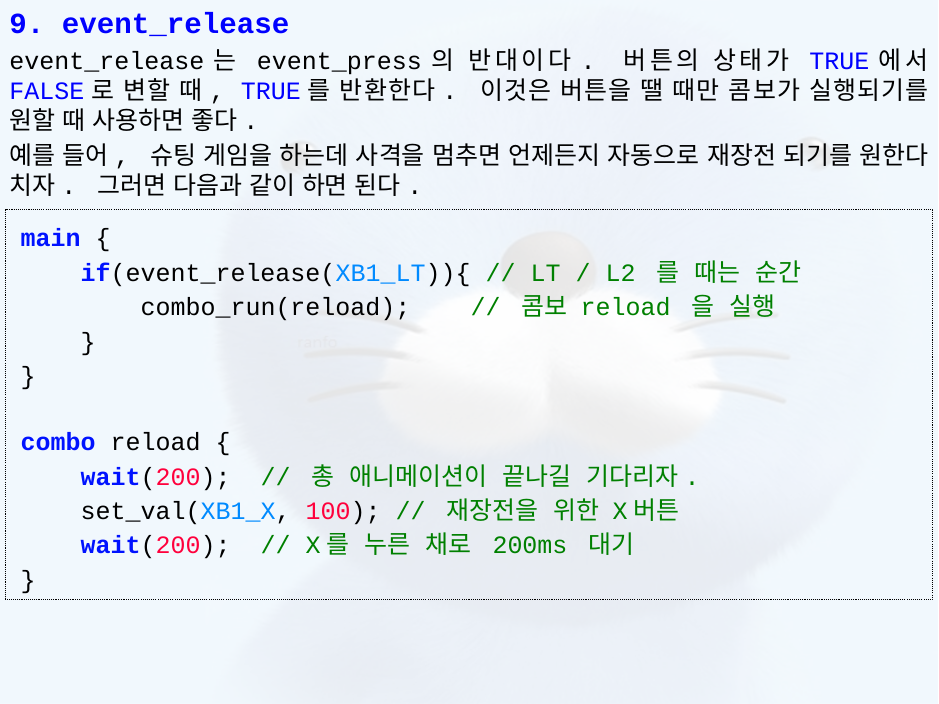

9. event_release
event_release는 event_press의 반대이다. 버튼의 상태가 TRUE에서 FALSE로 변할 때, TRUE를 반환한다. 이것은 버튼을 땔 때만 콤보가 실행되기를 원할 때 사용하면 좋다.
예를 들어, 슈팅 게임을 하는데 사격을 멈추면 언제든지 자동으로 재장전 되기를 원한다 치자. 그러면 다음과 같이 하면 된다.

main {
    if(event_release(XB1_LT)){ // LT / L2 를 때는 순간
        combo_run(reload);    // 콤보 reload 을 실행
    }
}

combo reload {
    wait(200);  // 총 애니메이션이 끝나길 기다리자.
    set_val(XB1_X, 100); // 재장전을 위한 X버튼
    wait(200);  // X를 누른 채로 200ms 대기
}